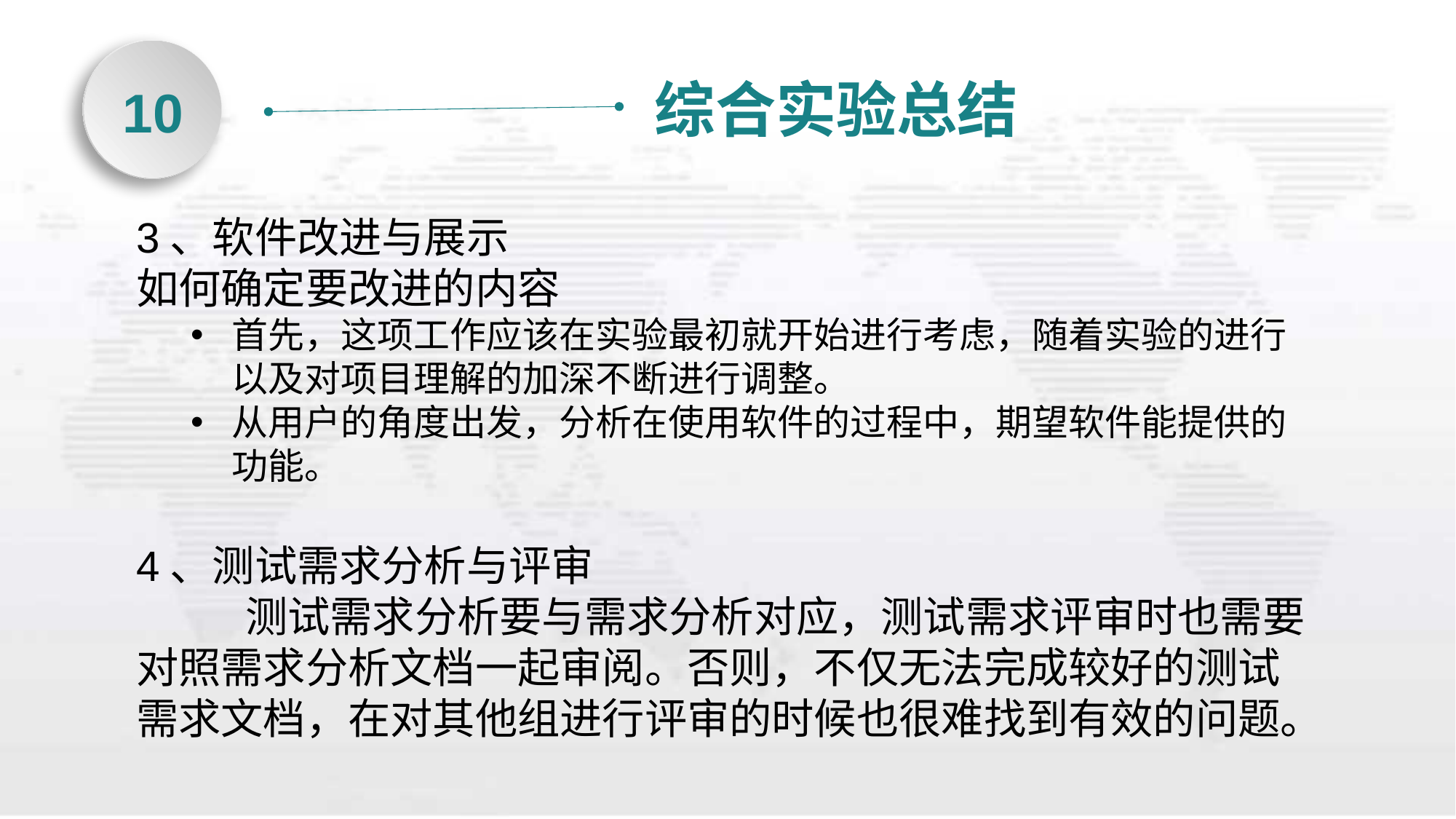

综合实验总结
10
3、软件改进与展示
如何确定要改进的内容
首先，这项工作应该在实验最初就开始进行考虑，随着实验的进行以及对项目理解的加深不断进行调整。
从用户的角度出发，分析在使用软件的过程中，期望软件能提供的功能。
4、测试需求分析与评审
	测试需求分析要与需求分析对应，测试需求评审时也需要对照需求分析文档一起审阅。否则，不仅无法完成较好的测试需求文档，在对其他组进行评审的时候也很难找到有效的问题。